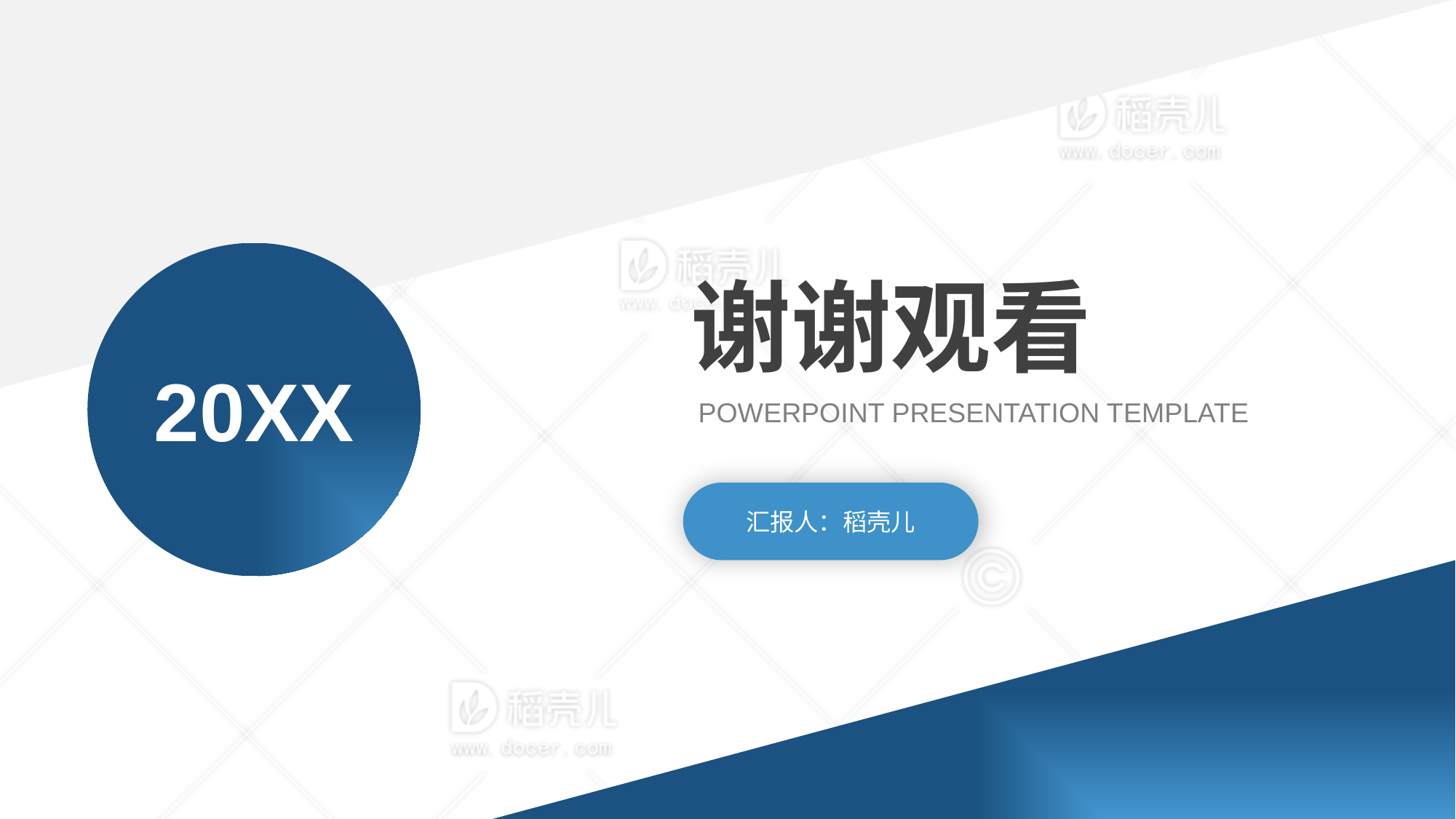

谢谢观看
“
20XX
POWERPOINT PRESENTATION TEMPLATE

汇报人：稻壳儿